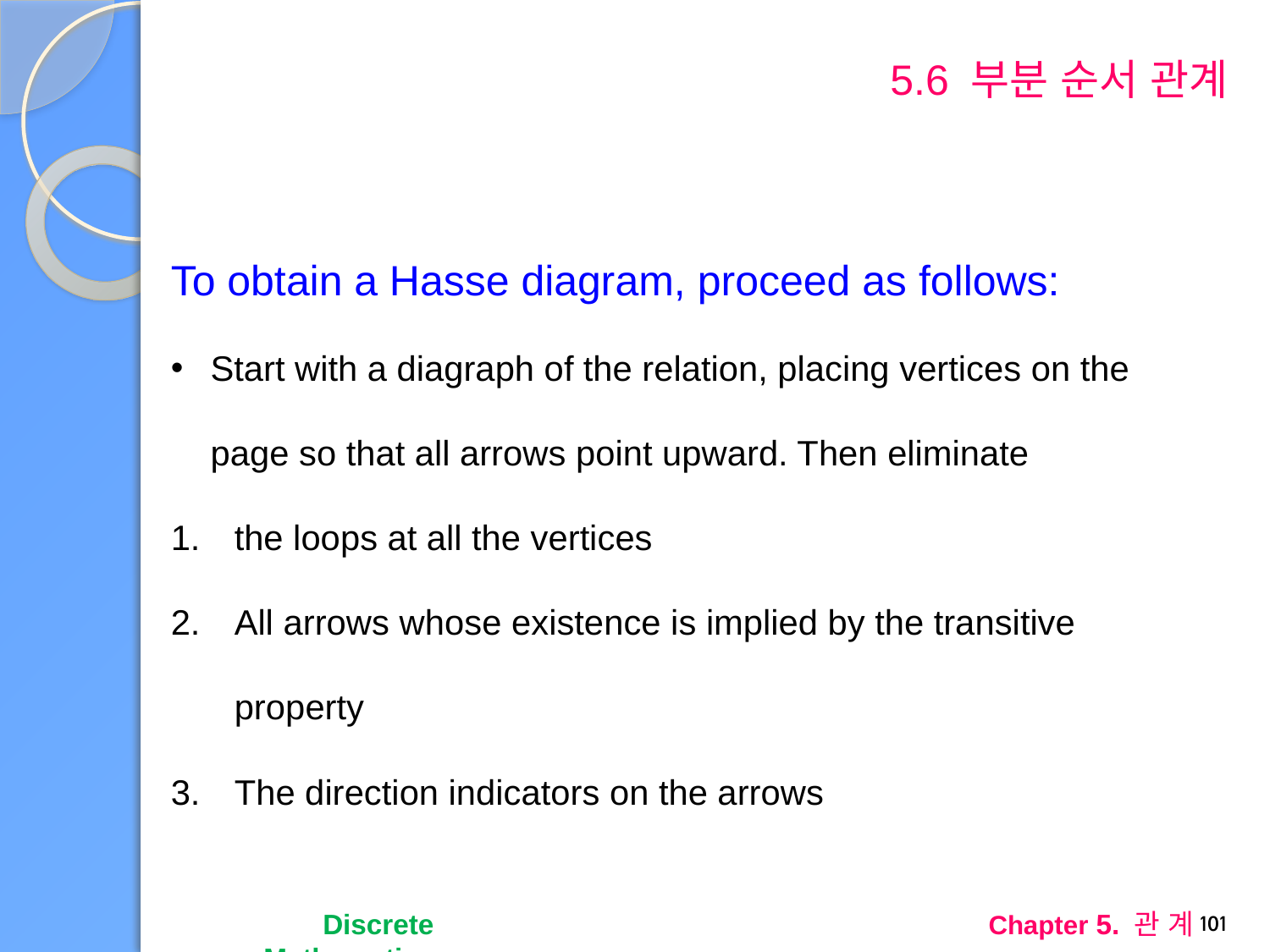

# 5.6 부분 순서 관계
To obtain a Hasse diagram, proceed as follows:
Start with a diagraph of the relation, placing vertices on the page so that all arrows point upward. Then eliminate
the loops at all the vertices
All arrows whose existence is implied by the transitive property
The direction indicators on the arrows

Discrete Mathematics
Chapter 5. 관 계
101